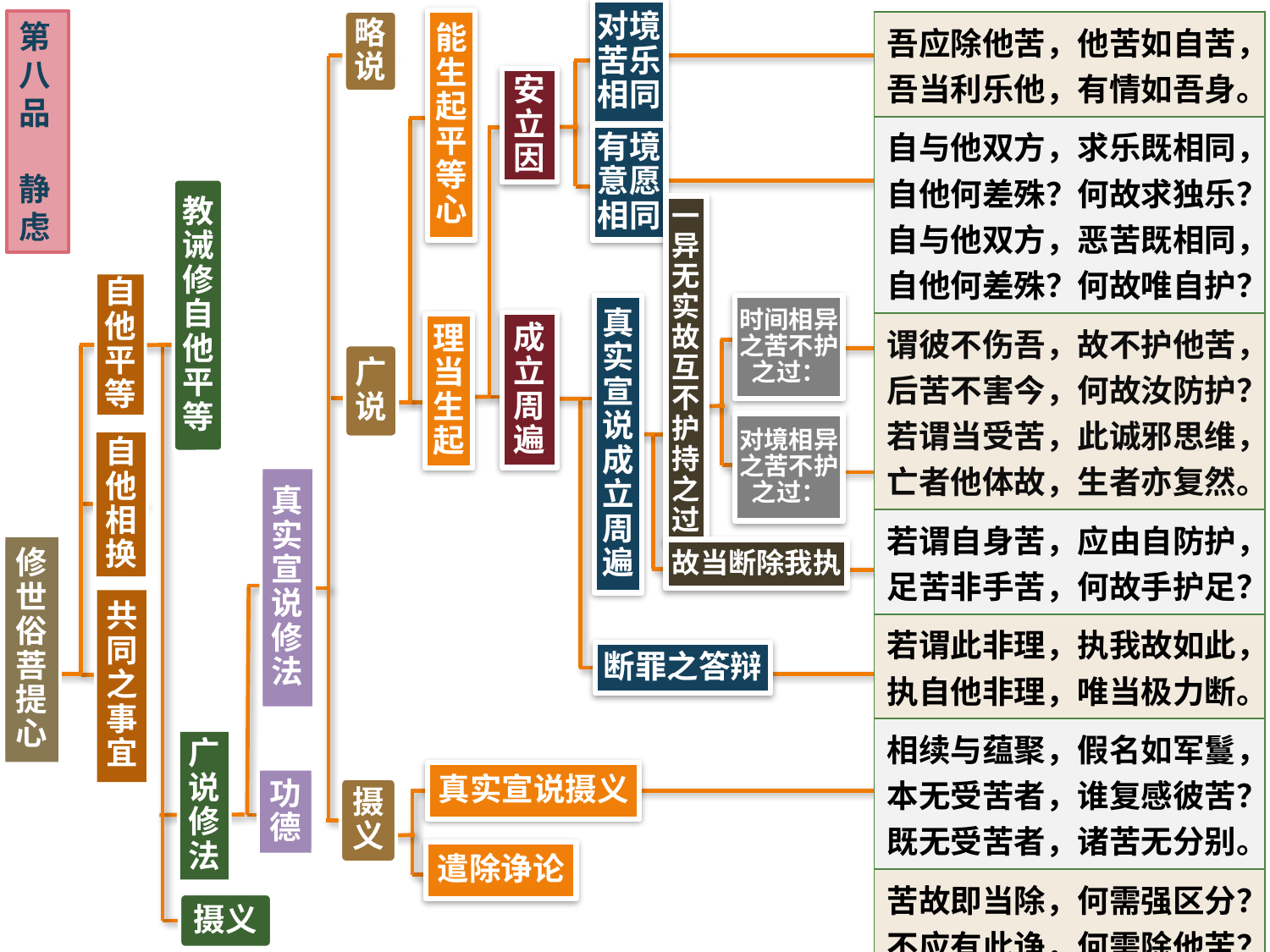

对境苦乐相同
能生起平等心

略说
第八品

静虑
| 吾应除他苦，他苦如自苦，吾当利乐他，有情如吾身。 |
| --- |
| 自与他双方，求乐既相同，自他何差殊？何故求独乐？自与他双方，恶苦既相同，自他何差殊？何故唯自护？ |
| 谓彼不伤吾，故不护他苦，后苦不害今，何故汝防护？若谓当受苦，此诚邪思维，亡者他体故，生者亦复然。 |
| 若谓自身苦，应由自防护，足苦非手苦，何故手护足？ |
| 若谓此非理，执我故如此，执自他非理，唯当极力断。 |
| 相续与蕴聚，假名如军鬘，本无受苦者，谁复感彼苦？既无受苦者，诸苦无分别。 |
| 苦故即当除，何需强区分？不应有此诤，何需除他苦？欲除悉应除，否则自如他。 |
安立因
有境意愿相同

教诫修自他平等
一异无实故互不护持之过

自他平等
真实宣说成立周遍
时间相异之苦不护之过：
成立周遍
理当生起

广说
对境相异之苦不护之过：

自他相换
真实宣说修法

修世俗菩提心
故当断除我执

共同之事宜
断罪之答辩

广说修法
真实宣说摄义
功德

摄义
遣除诤论

摄义